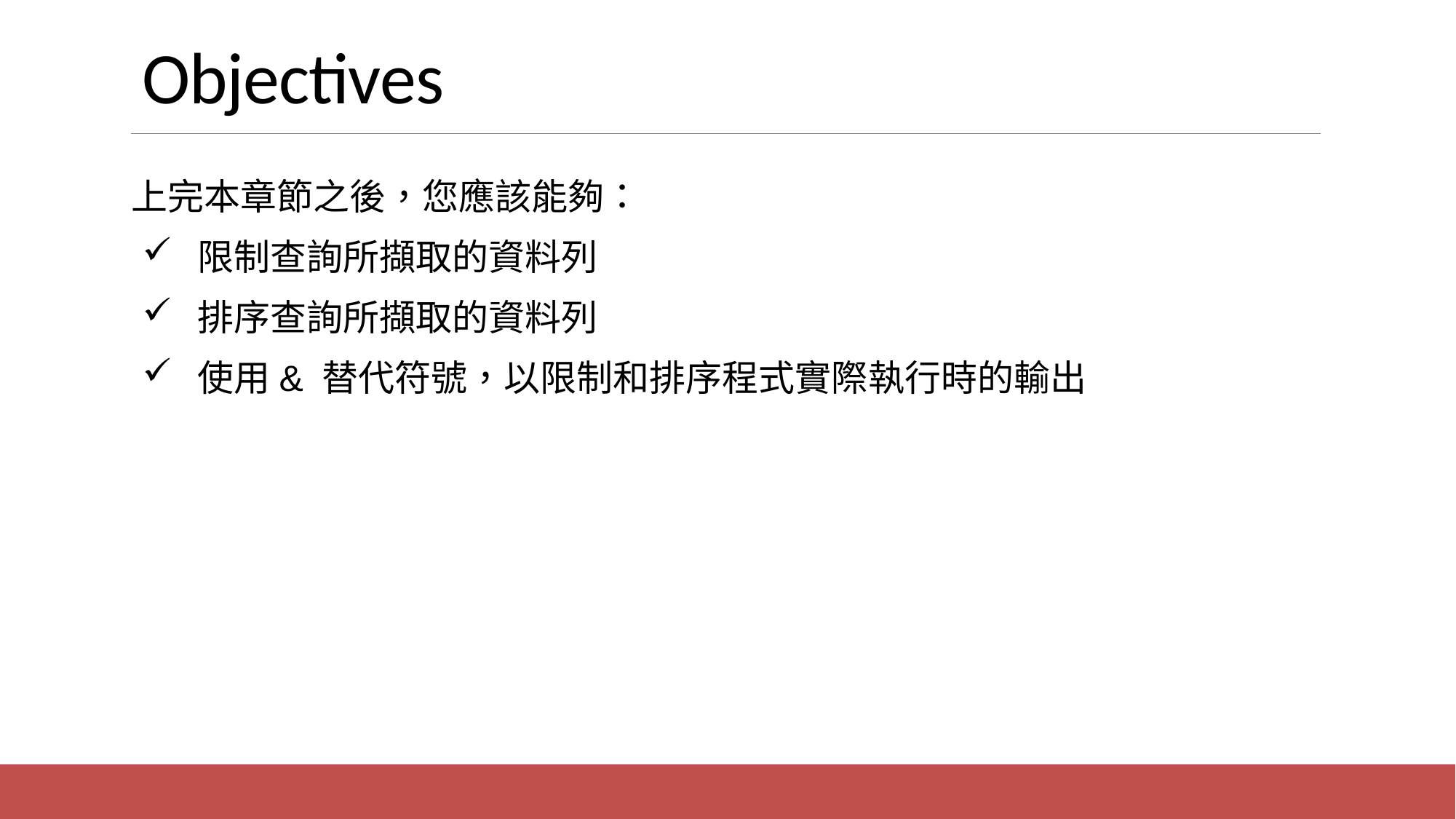

# Objectives
上完本章節之後，您應該能夠：
  限制查詢所擷取的資料列
  排序查詢所擷取的資料列
  使用& 替代符號，以限制和排序程式實際執行時的輸出